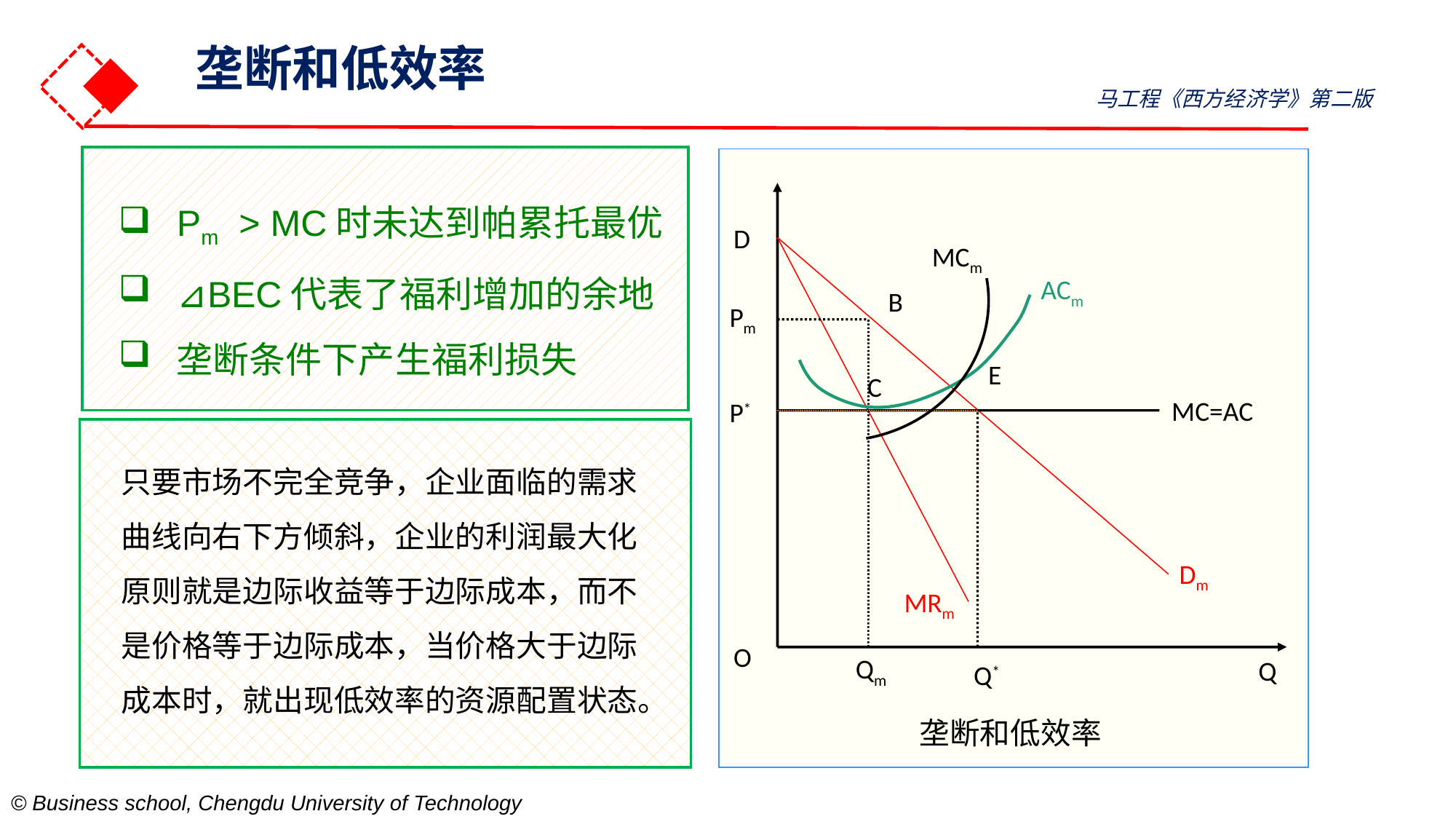

垄断和低效率

马工程《西方经济学》第二版

Pm  > MC时未达到帕累托最优
⊿BEC代表了福利增加的余地
垄断条件下产生福利损失
D
MCm

ACm
B
Pm

Qm
E
C
MC=AC
P*

Q*

只要市场不完全竞争，企业面临的需求曲线向右下方倾斜，企业的利润最大化原则就是边际收益等于边际成本，而不是价格等于边际成本，当价格大于边际成本时，就出现低效率的资源配置状态。
Dm
MRm
O
Q

垄断和低效率